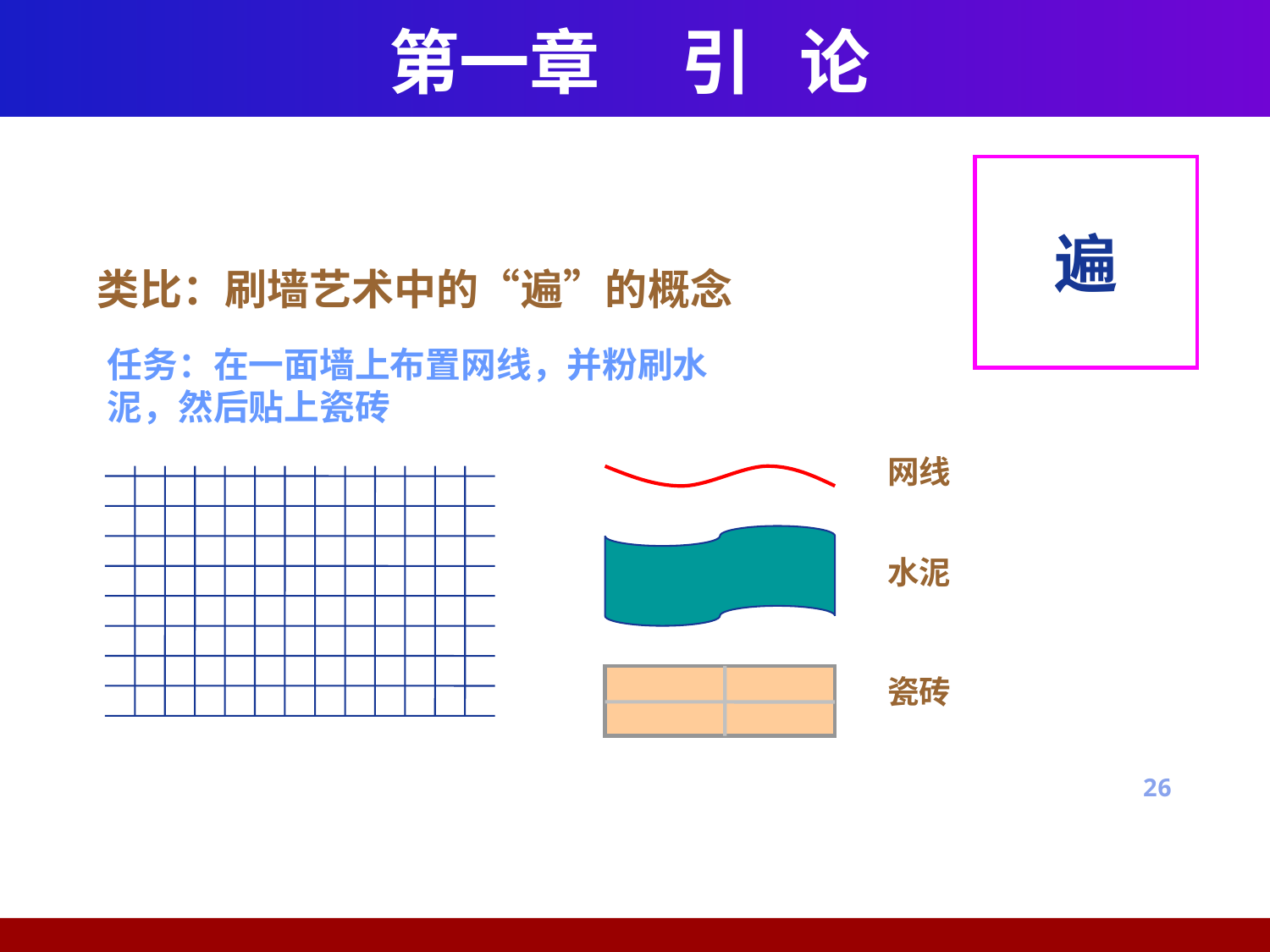

# 第一章     引   论
遍
类比：刷墙艺术中的“遍”的概念
任务：在一面墙上布置网线，并粉刷水泥，然后贴上瓷砖
网线

水泥

瓷砖

26